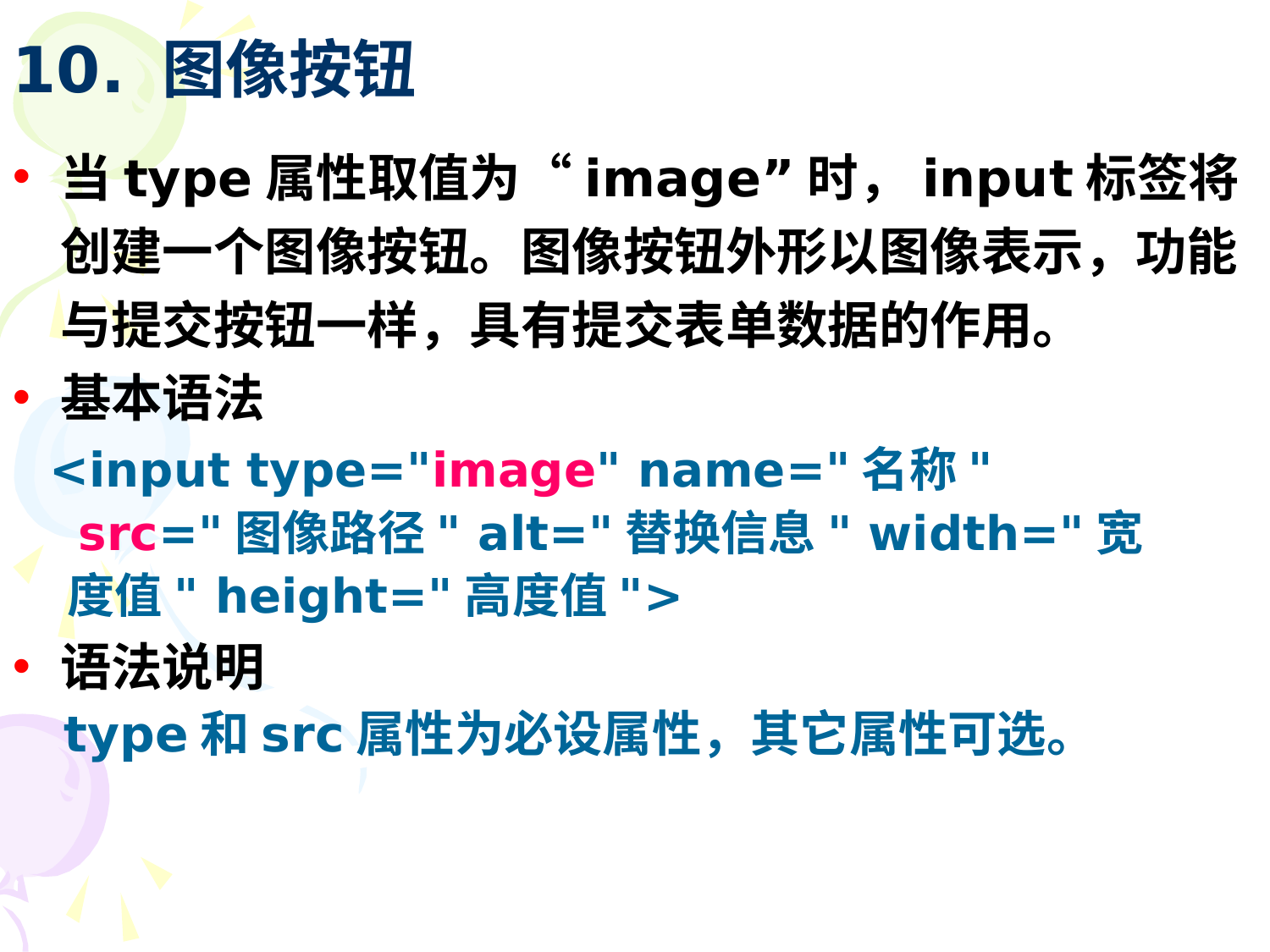

# 10. 图像按钮
当type属性取值为“image”时，input标签将创建一个图像按钮。图像按钮外形以图像表示，功能与提交按钮一样，具有提交表单数据的作用。
基本语法
  <input type="image" name="名称"
    src="图像路径" alt="替换信息" width="宽
    度值" height="高度值">
语法说明
   type和src属性为必设属性，其它属性可选。